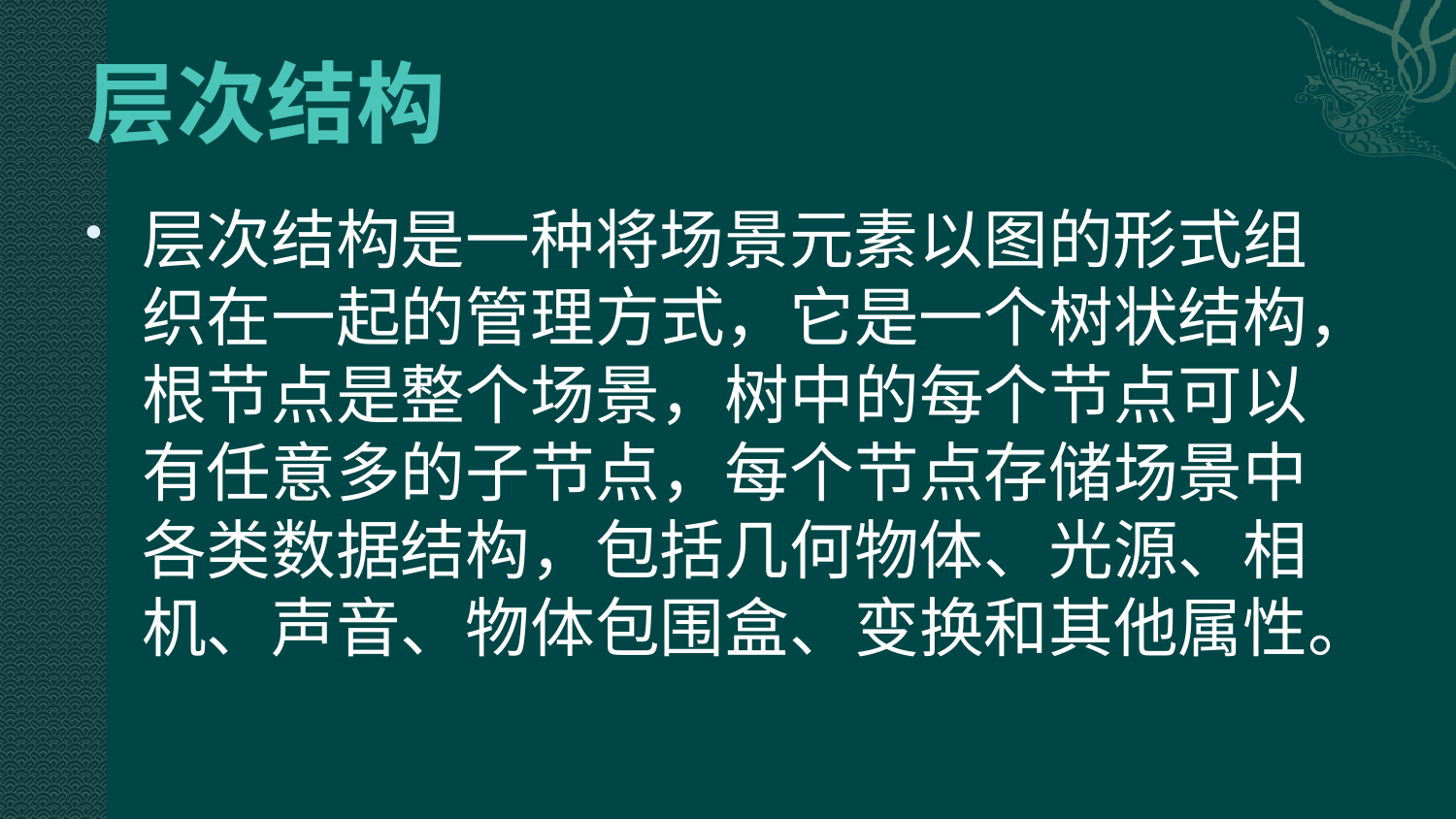

# 层次结构
层次结构是一种将场景元素以图的形式组织在一起的管理方式，它是一个树状结构，根节点是整个场景，树中的每个节点可以有任意多的子节点，每个节点存储场景中各类数据结构，包括几何物体、光源、相机、声音、物体包围盒、变换和其他属性。